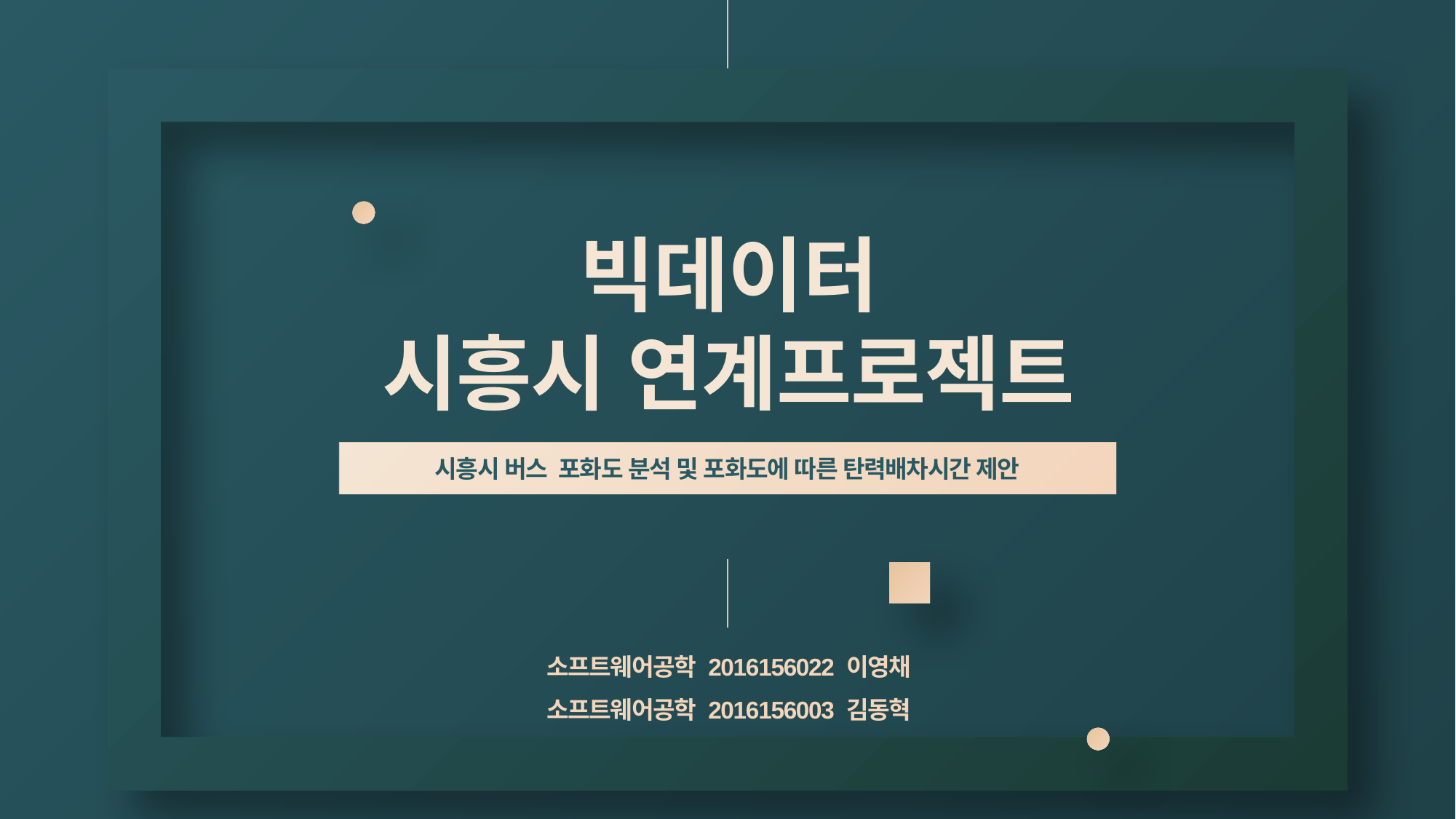

# 빅데이터 시흥시 연계프로젝트
시흥시 버스  포화도 분석 및 포화도에 따른 탄력배차시간 제안

소프트웨어공학 2016156022 이영채
소프트웨어공학 2016156003 김동혁